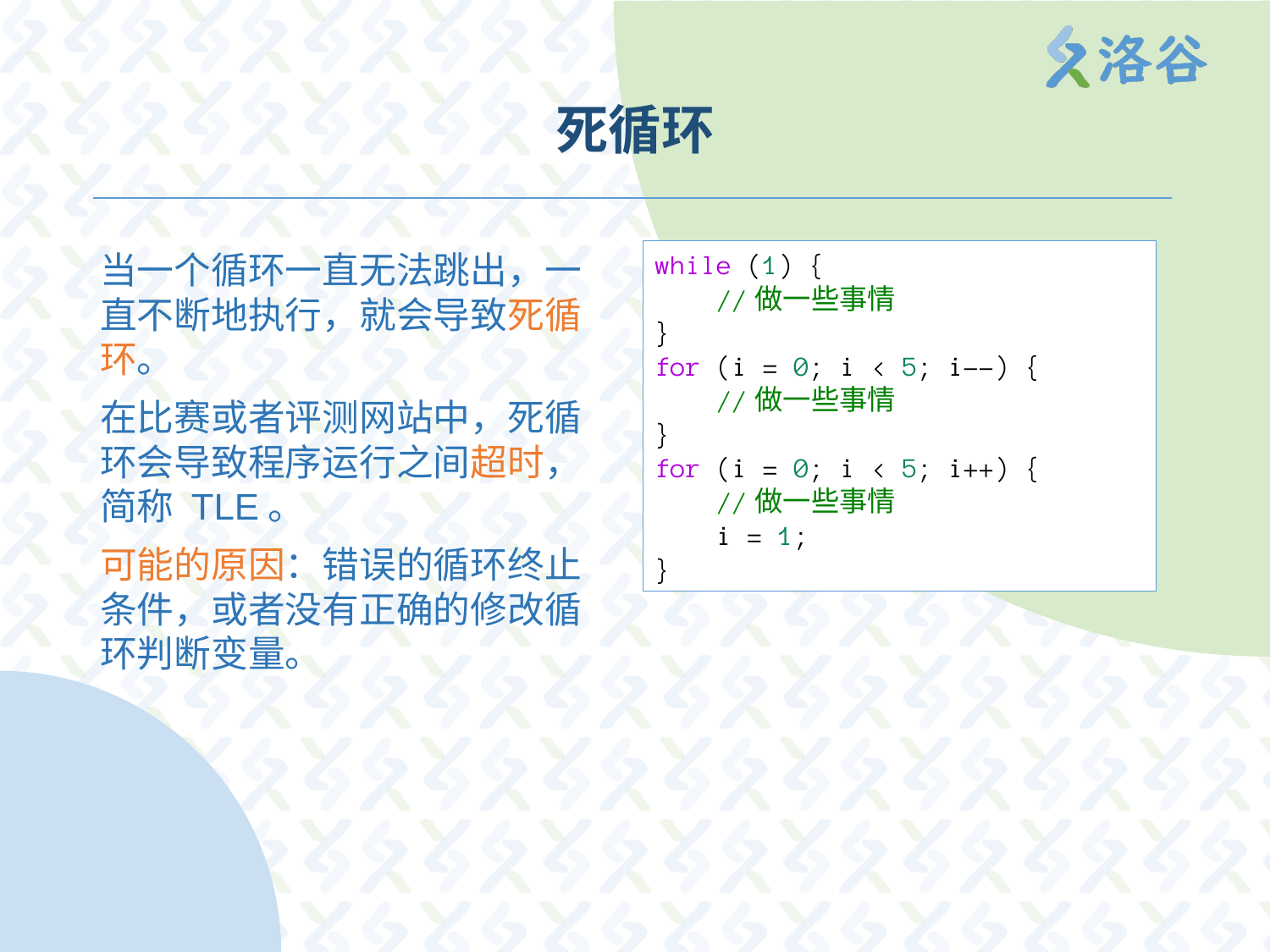

# 死循环
当一个循环一直无法跳出，一直不断地执行，就会导致死循环。
在比赛或者评测网站中，死循环会导致程序运行之间超时，简称 TLE。
可能的原因：错误的循环终止条件，或者没有正确的修改循环判断变量。

while (1) {
    //做一些事情
}
for (i = 0; i < 5; i--) {
    //做一些事情
}
for (i = 0; i < 5; i++) {
    //做一些事情
    i = 1;
}